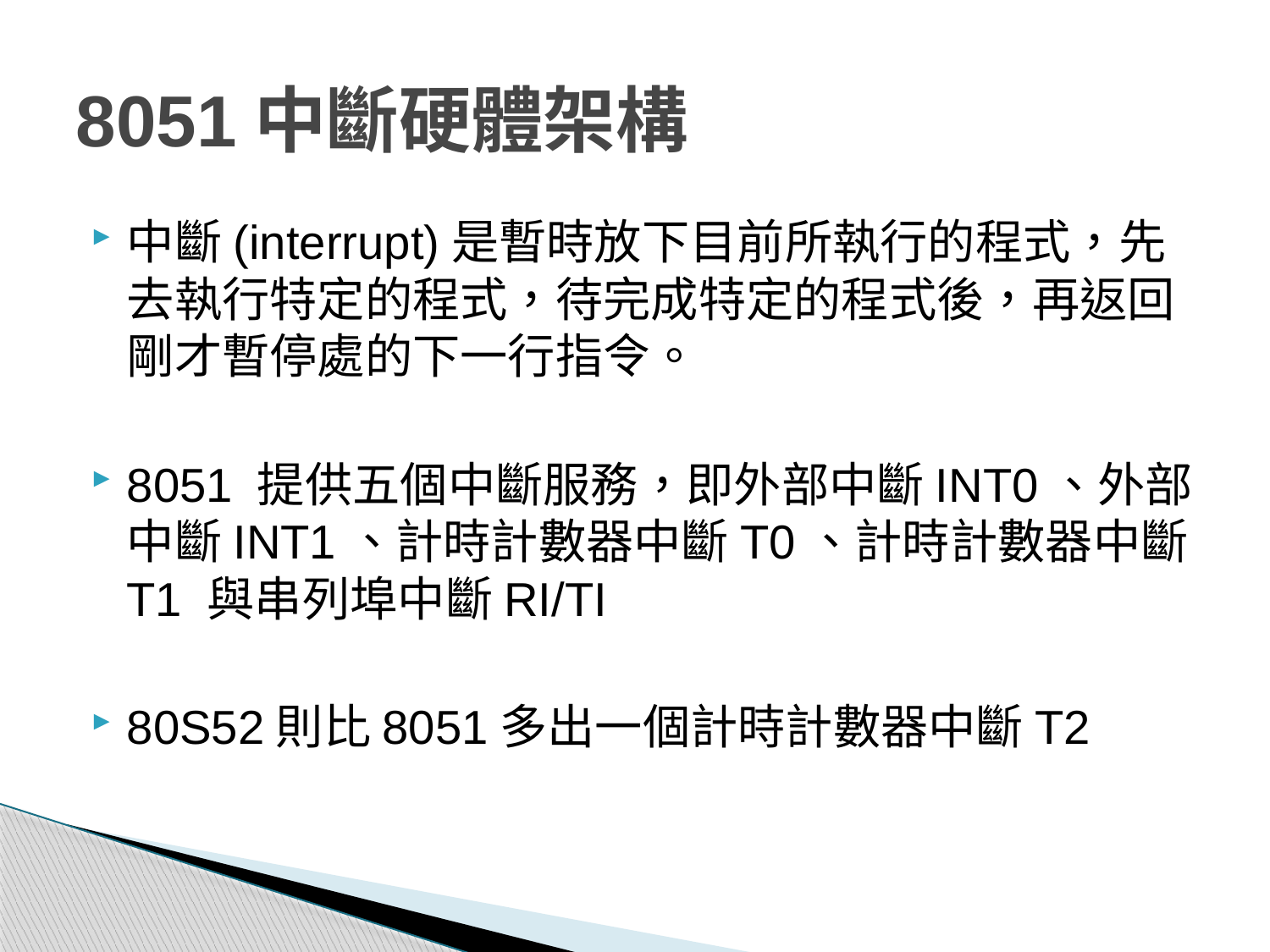

# 8051中斷硬體架構
中斷(interrupt)是暫時放下目前所執行的程式，先去執行特定的程式，待完成特定的程式後，再返回剛才暫停處的下一行指令。

8051 提供五個中斷服務，即外部中斷INT0、外部中斷INT1、計時計數器中斷T0、計時計數器中斷T1 與串列埠中斷RI/TI

80S52則比8051多出一個計時計數器中斷T2